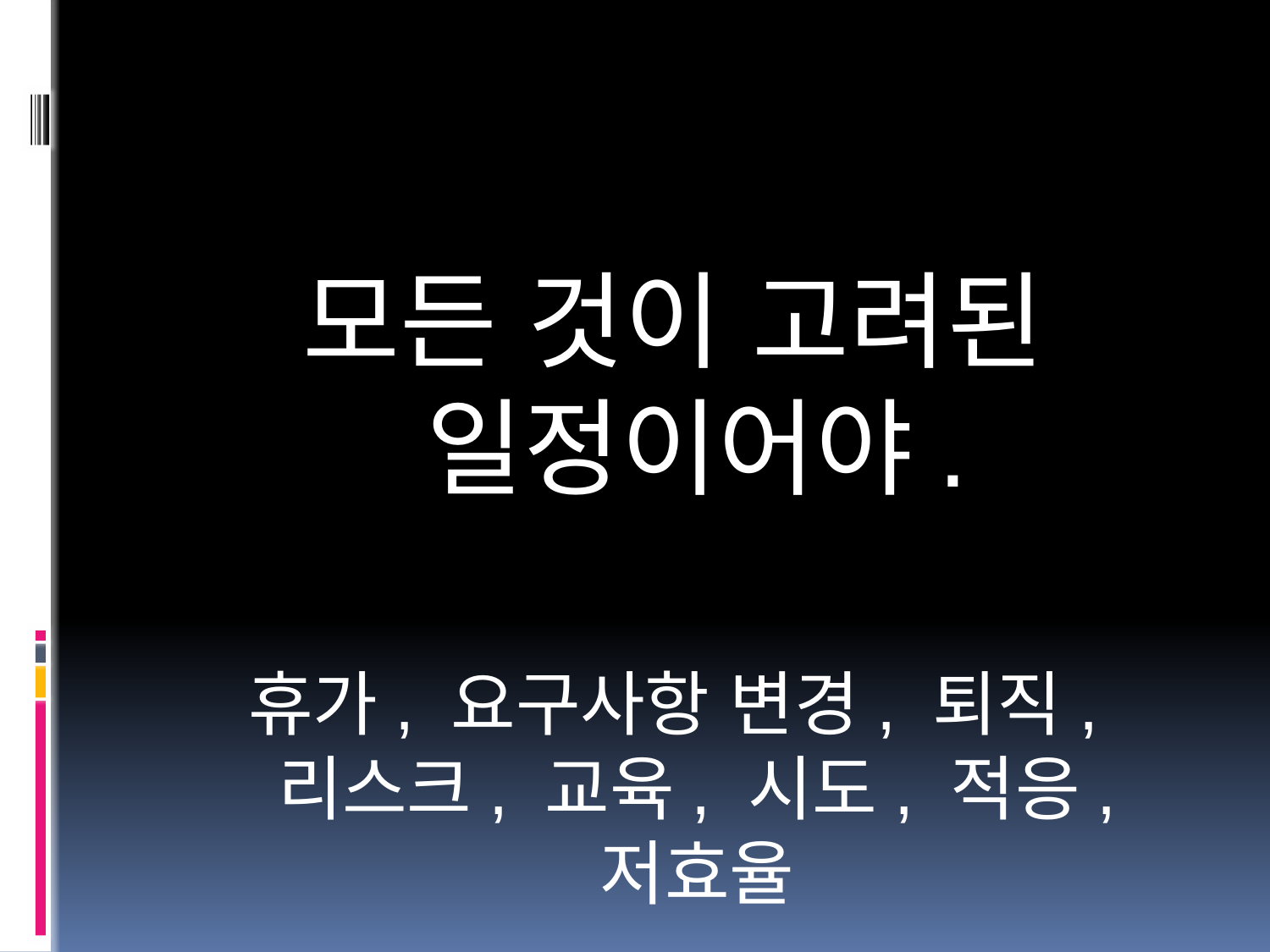

모든 것이 고려된 일정이어야.

휴가, 요구사항 변경, 퇴직, 리스크, 교육, 시도, 적응, 저효율